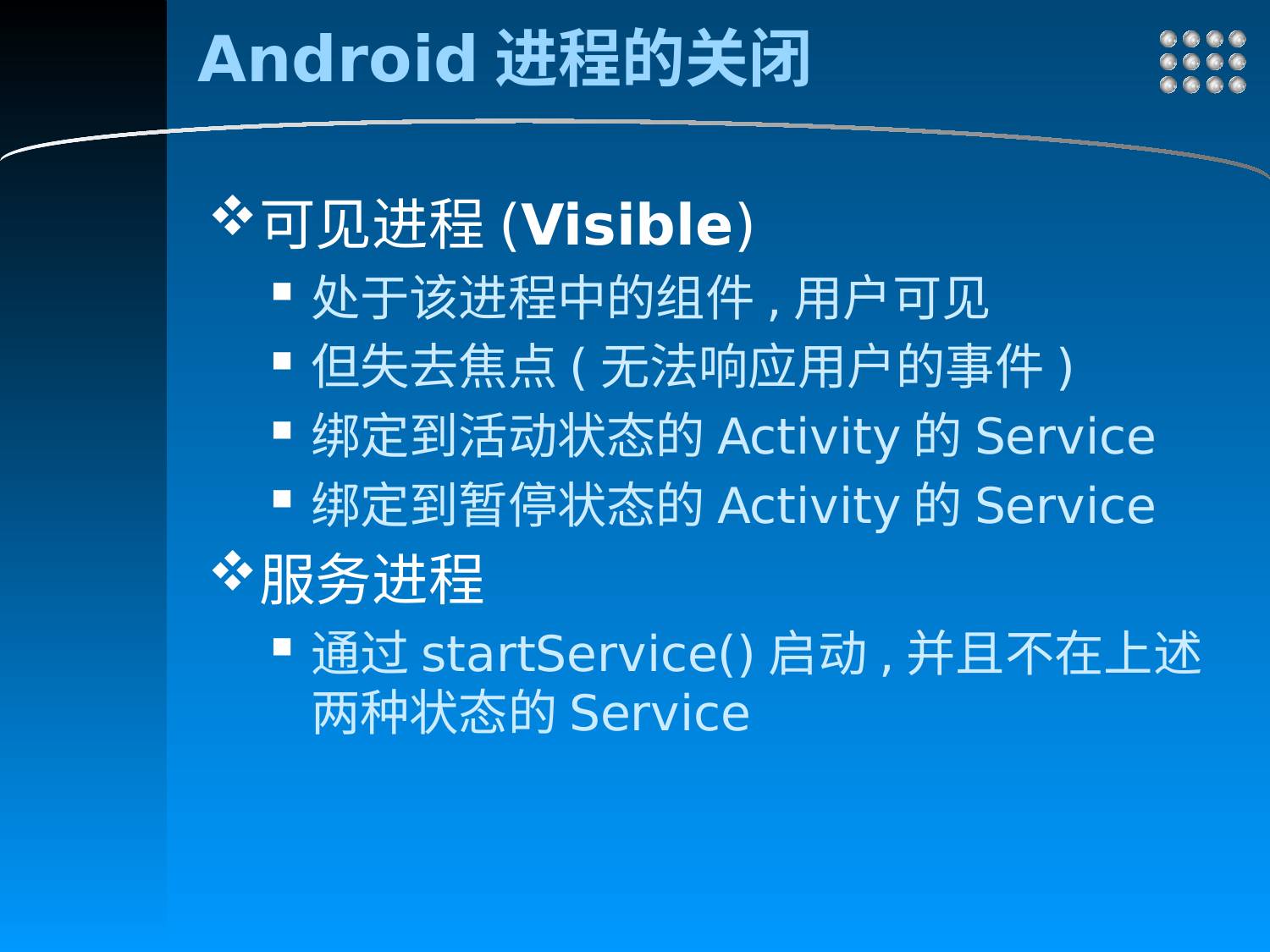

# Android进程的关闭
可见进程(Visible)
处于该进程中的组件,用户可见
但失去焦点(无法响应用户的事件)
绑定到活动状态的Activity的Service
绑定到暂停状态的Activity的Service
服务进程
通过startService()启动,并且不在上述两种状态的Service